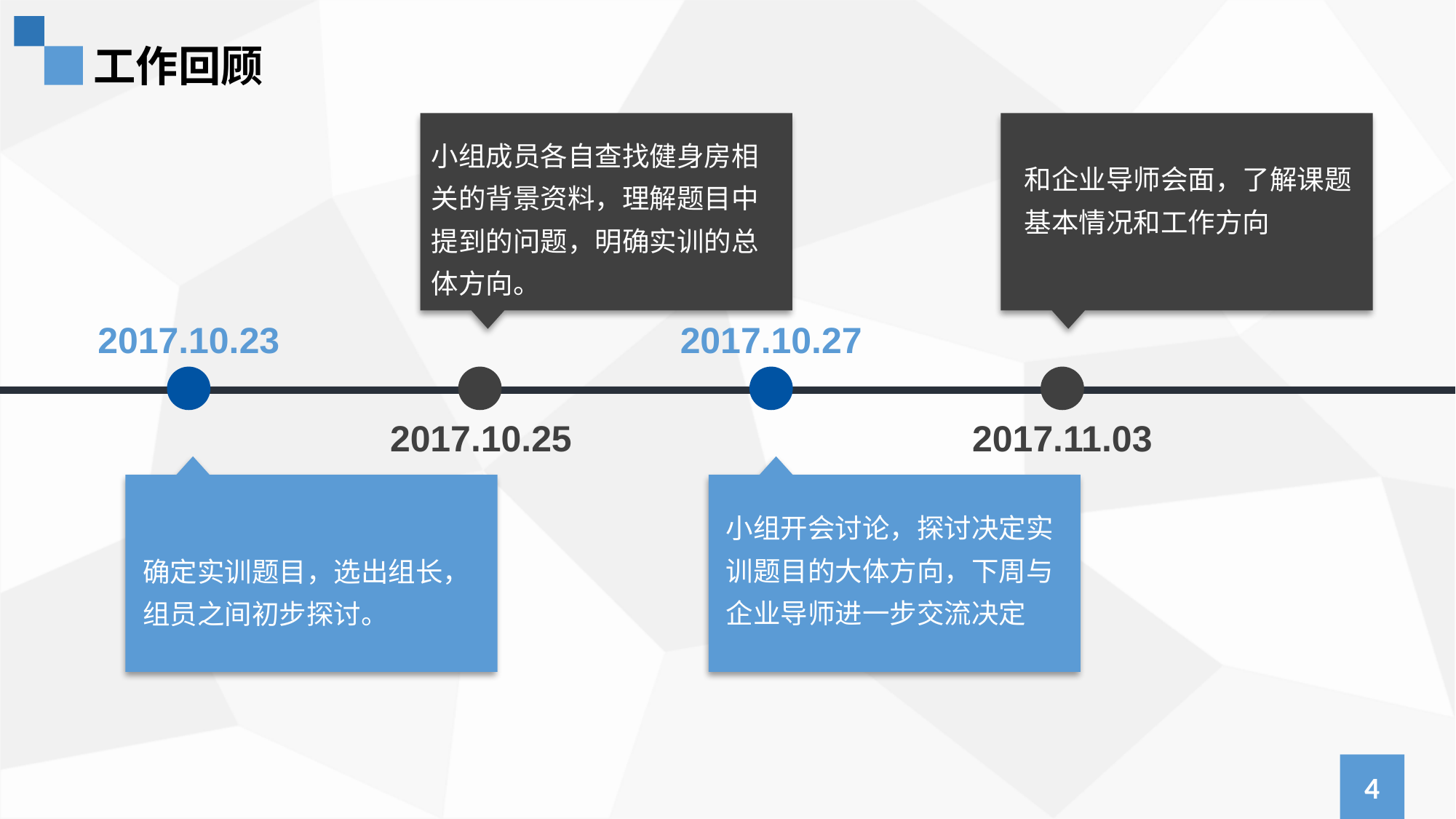

工作回顾

小组成员各自查找健身房相关的背景资料，理解题目中提到的问题，明确实训的总体方向。

和企业导师会面，了解课题基本情况和工作方向
2017.10.23
2017.10.27

2017.10.25
2017.11.03

确定实训题目，选出组长，组员之间初步探讨。

小组开会讨论，探讨决定实训题目的大体方向，下周与企业导师进一步交流决定
4